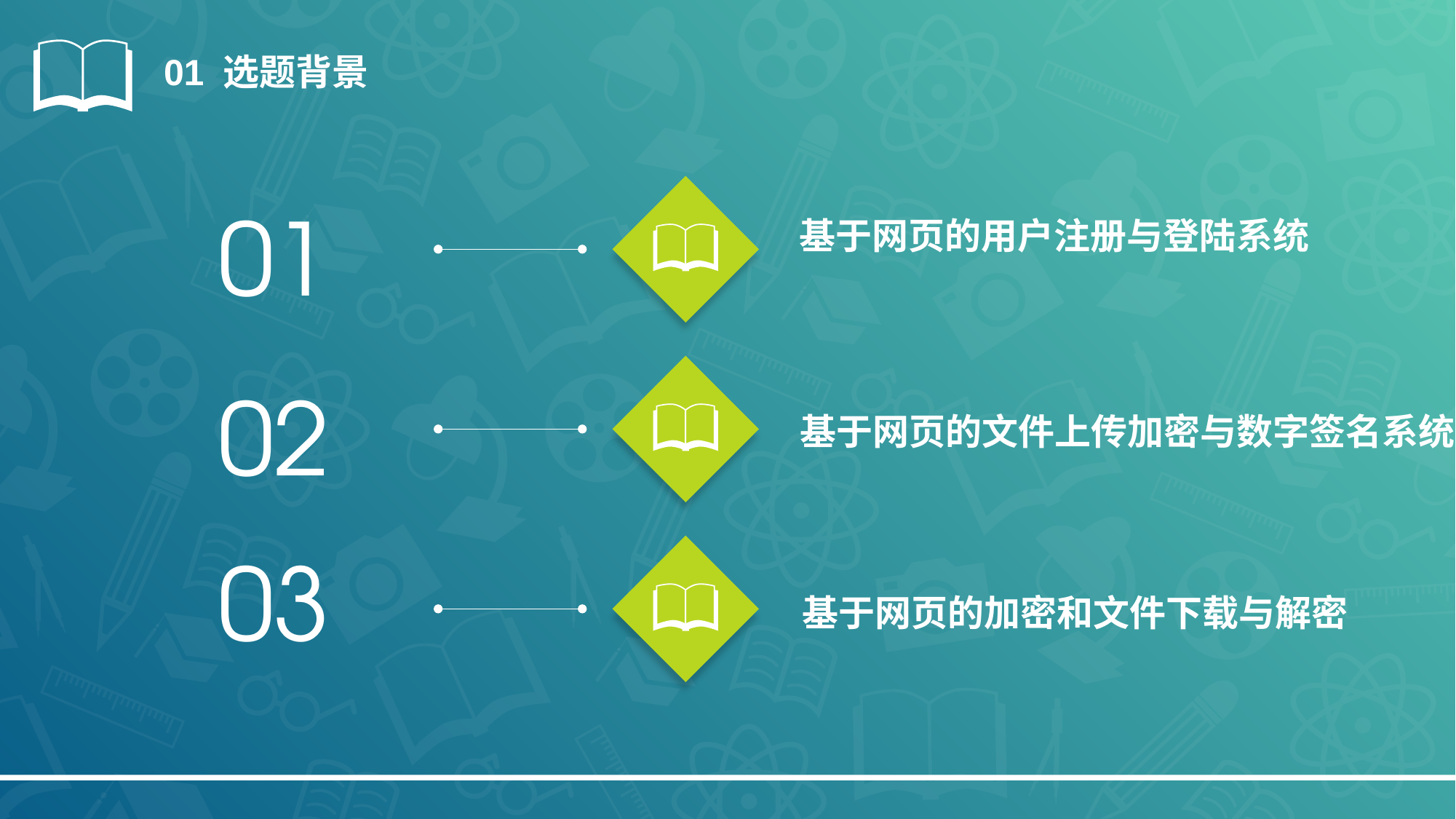

01 选题背景

01
基于网页的用户注册与登陆系统

02
基于网页的文件上传加密与数字签名系统
03

基于网页的加密和文件下载与解密